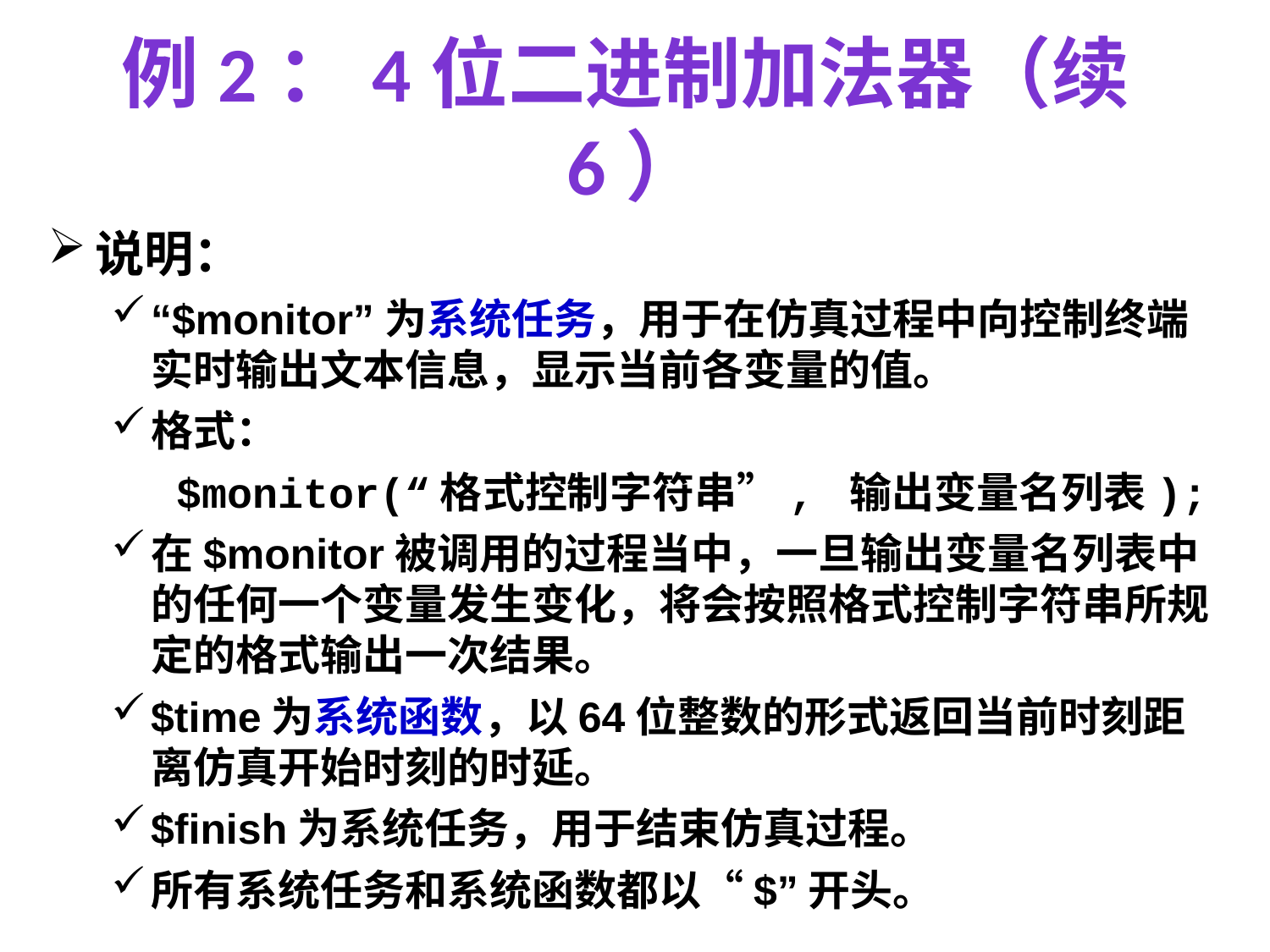

# 例2：4位二进制加法器（续6）
说明：
“$monitor”为系统任务，用于在仿真过程中向控制终端实时输出文本信息，显示当前各变量的值。
格式：
    $monitor(“格式控制字符串”, 输出变量名列表);
在$monitor被调用的过程当中，一旦输出变量名列表中的任何一个变量发生变化，将会按照格式控制字符串所规定的格式输出一次结果。
$time为系统函数，以64位整数的形式返回当前时刻距离仿真开始时刻的时延。
$finish为系统任务，用于结束仿真过程。
所有系统任务和系统函数都以“$”开头。